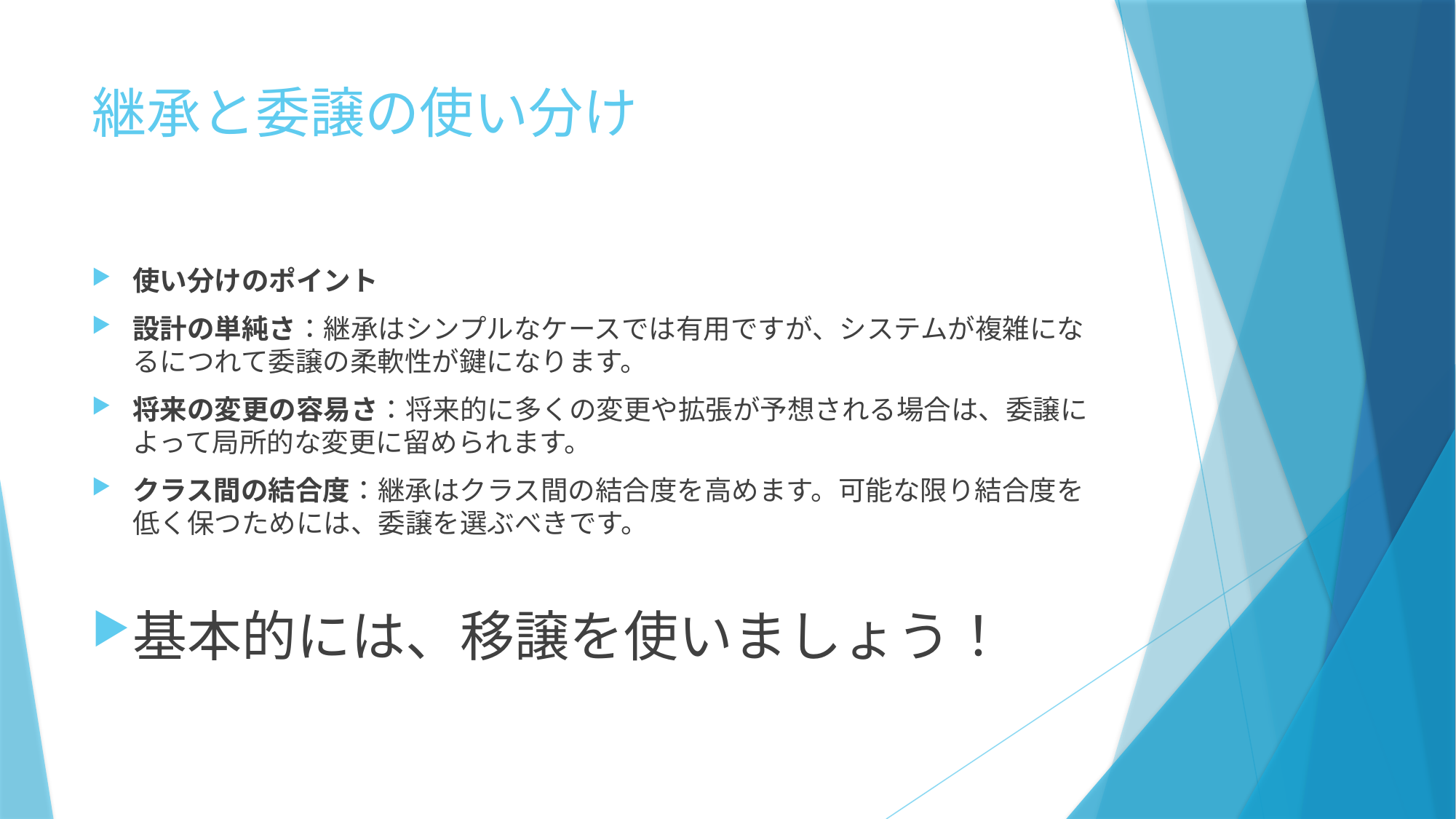

# 継承と委譲の使い分け
使い分けのポイント
設計の単純さ：継承はシンプルなケースでは有用ですが、システムが複雑になるにつれて委譲の柔軟性が鍵になります。
将来の変更の容易さ：将来的に多くの変更や拡張が予想される場合は、委譲によって局所的な変更に留められます。
クラス間の結合度：継承はクラス間の結合度を高めます。可能な限り結合度を低く保つためには、委譲を選ぶべきです。

基本的には、移譲を使いましょう！